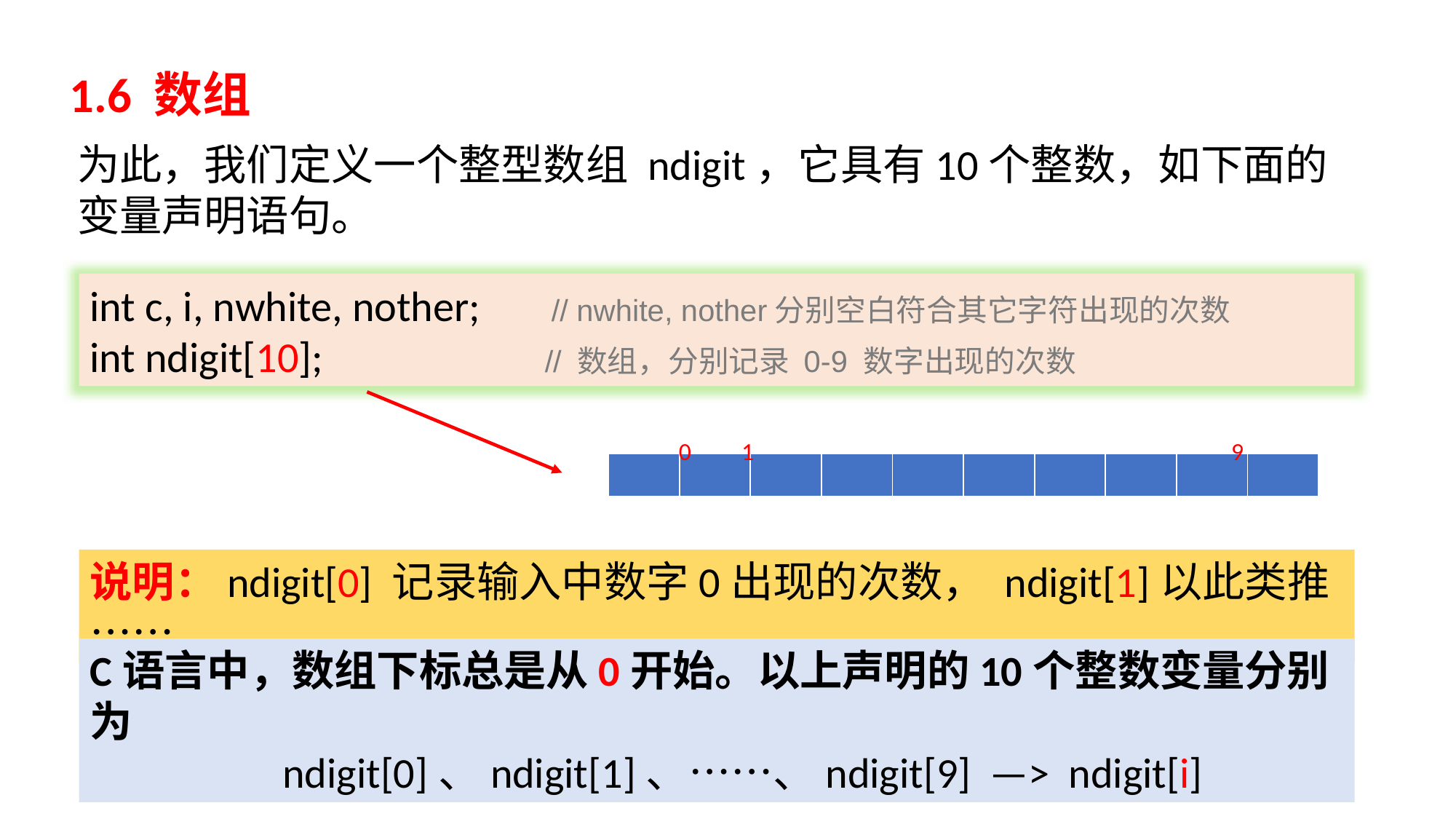

1.6 数组
为此，我们定义一个整型数组 ndigit，它具有10个整数，如下面的变量声明语句。
int c, i, nwhite, nother;      // nwhite, nother分别空白符合其它字符出现的次数
int ndigit[10];                       // 数组，分别记录 0-9 数字出现的次数
0         1                                                                                     9
|  |  |  |  |  |  |  |  |  |  |
| --- | --- | --- | --- | --- | --- | --- | --- | --- | --- |
说明：ndigit[0] 记录输入中数字0出现的次数， ndigit[1]以此类推……
C语言中，数组下标总是从0开始。以上声明的10个整数变量分别为
                    ndigit[0]、ndigit[1]、……、ndigit[9]  —>  ndigit[i]